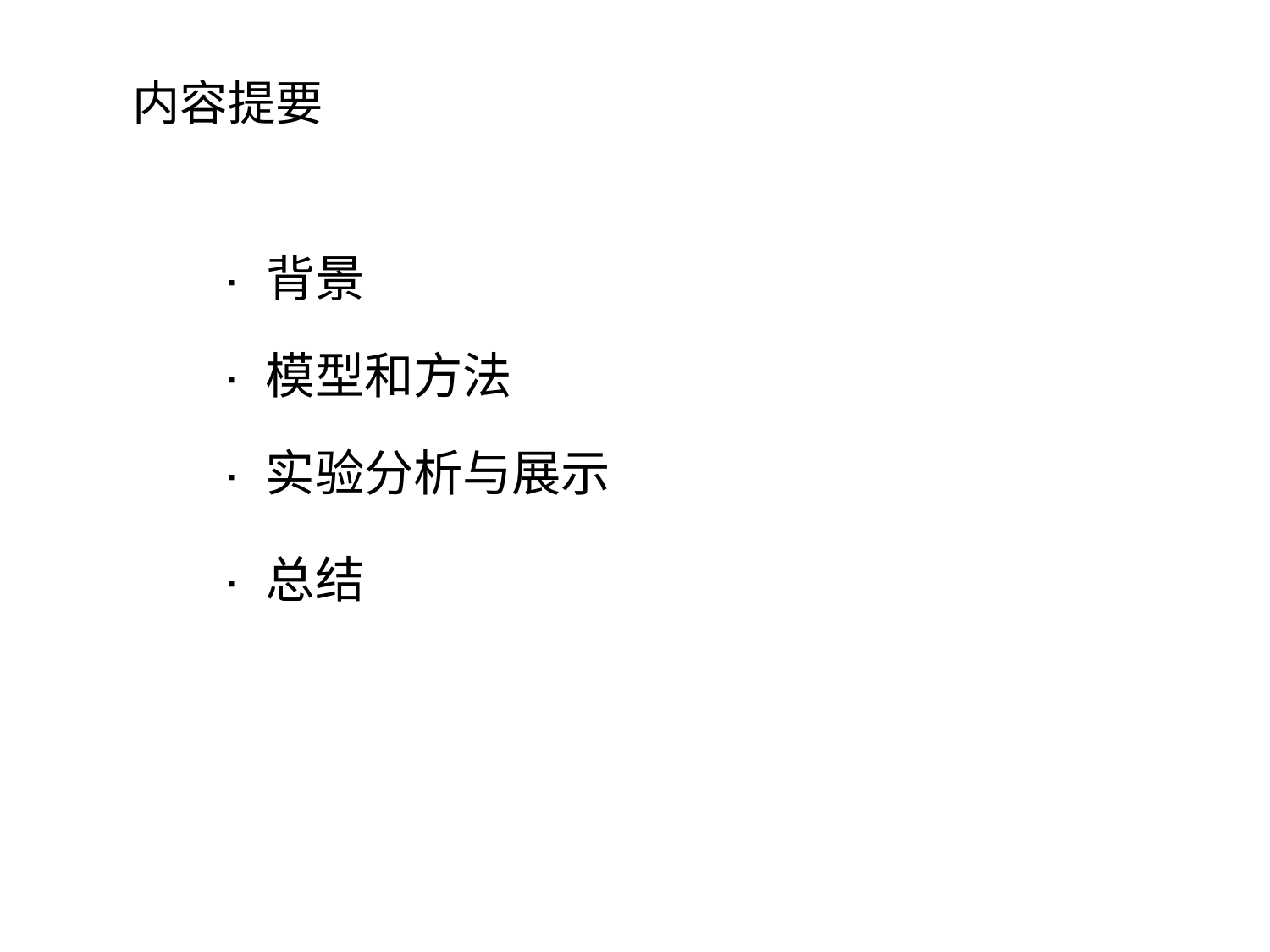

# 内容提要
· 背景
· 模型和方法
· 实验分析与展示

· 总结